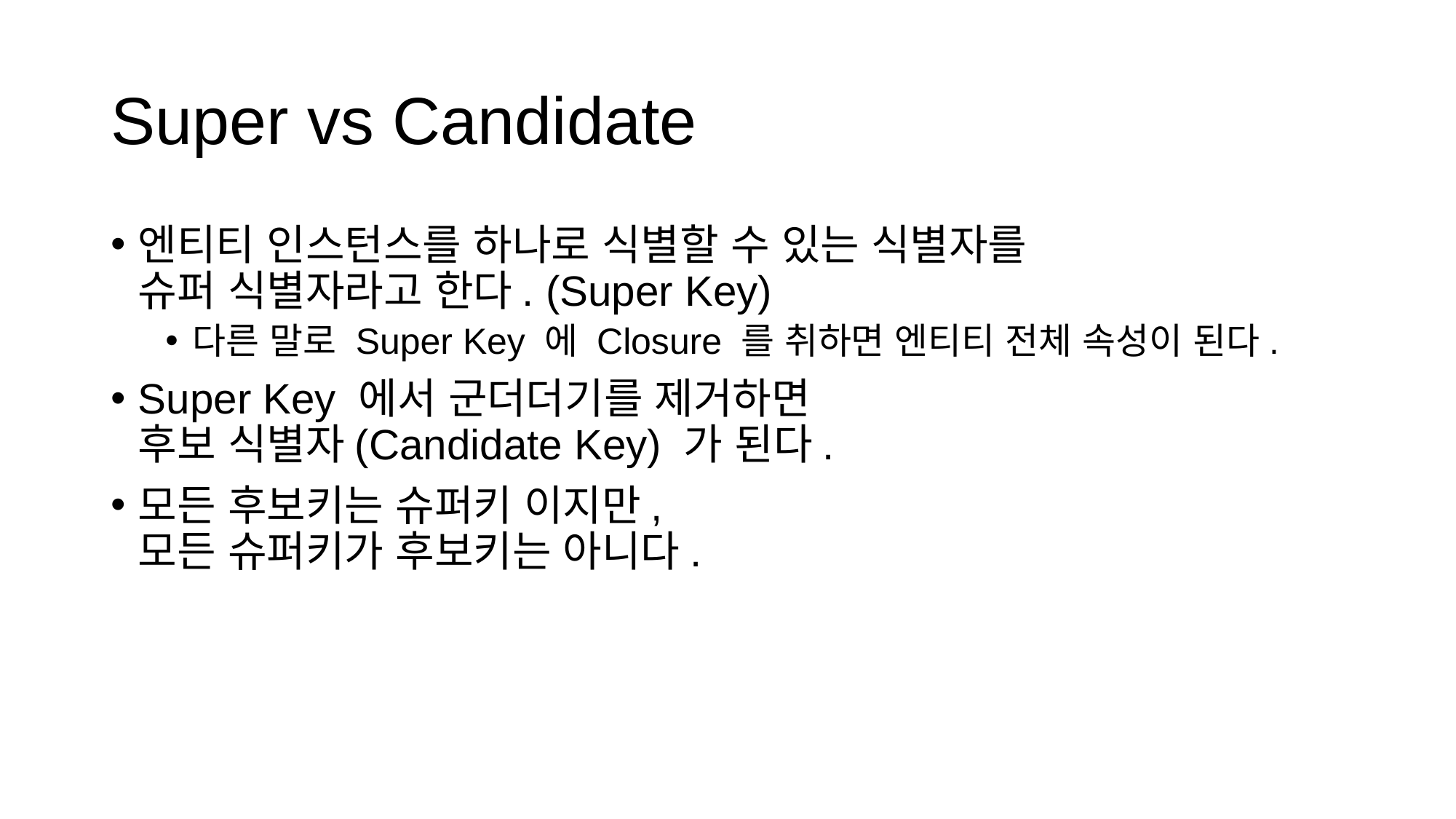

# Super vs Candidate
엔티티 인스턴스를 하나로 식별할 수 있는 식별자를
슈퍼 식별자라고 한다. (Super Key)
다른 말로 Super Key 에 Closure 를 취하면 엔티티 전체 속성이 된다.
Super Key 에서 군더더기를 제거하면
후보 식별자(Candidate Key) 가 된다.
모든 후보키는 슈퍼키 이지만,
모든 슈퍼키가 후보키는 아니다.